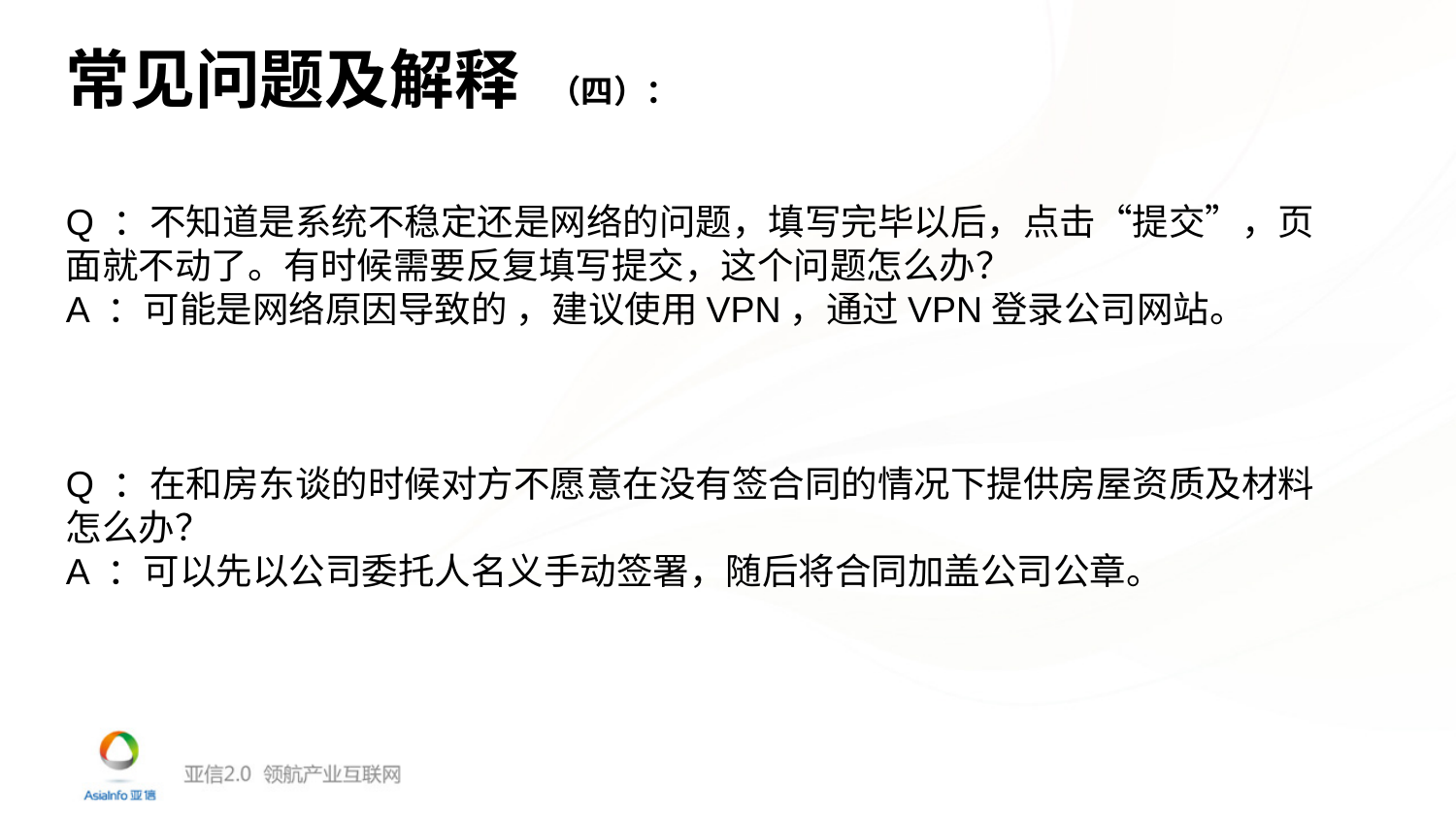

常见问题及解释  （四）：
Q ：不知道是系统不稳定还是网络的问题，填写完毕以后，点击“提交”，页面就不动了。有时候需要反复填写提交，这个问题怎么办？
A ：可能是网络原因导致的 ，建议使用VPN，通过VPN登录公司网站。

Q ：在和房东谈的时候对方不愿意在没有签合同的情况下提供房屋资质及材料怎么办？
A ：可以先以公司委托人名义手动签署，随后将合同加盖公司公章。